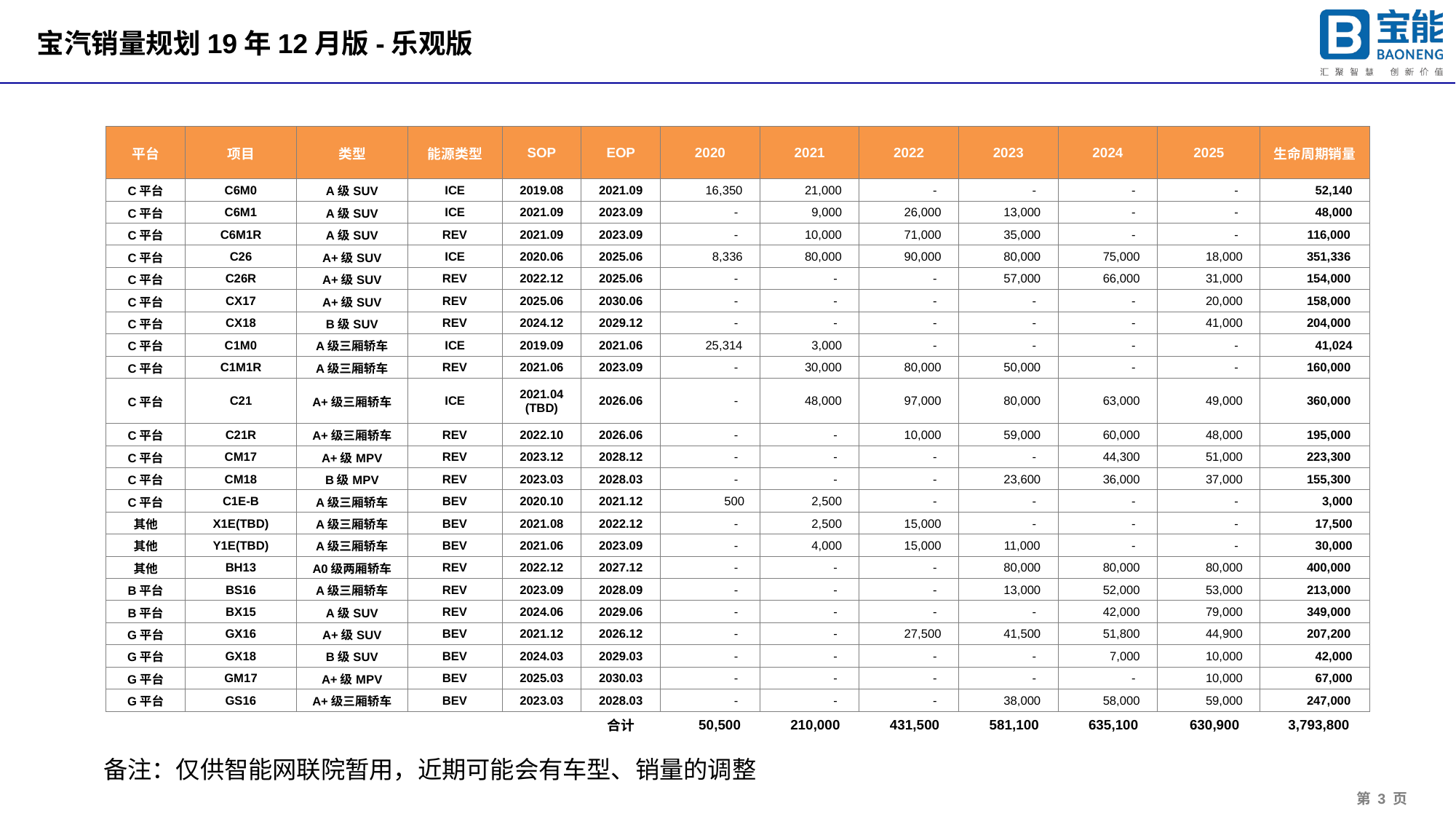

宝汽销量规划19年12月版-乐观版
| 平台 | 项目 | 类型 | 能源类型 | SOP | EOP | 2020 | 2021 | 2022 | 2023 | 2024 | 2025 | 生命周期销量 |
| --- | --- | --- | --- | --- | --- | --- | --- | --- | --- | --- | --- | --- |
| C平台 | C6M0 | A级SUV | ICE | 2019.08 | 2021.09 | 16,350 | 21,000 | - | - | - | - | 52,140 |
| C平台 | C6M1 | A级SUV | ICE | 2021.09 | 2023.09 | - | 9,000 | 26,000 | 13,000 | - | - | 48,000 |
| C平台 | C6M1R | A级SUV | REV | 2021.09 | 2023.09 | - | 10,000 | 71,000 | 35,000 | - | - | 116,000 |
| C平台 | C26 | A+级SUV | ICE | 2020.06 | 2025.06 | 8,336 | 80,000 | 90,000 | 80,000 | 75,000 | 18,000 | 351,336 |
| C平台 | C26R | A+级SUV | REV | 2022.12 | 2025.06 | - | - | - | 57,000 | 66,000 | 31,000 | 154,000 |
| C平台 | CX17 | A+级SUV | REV | 2025.06 | 2030.06 | - | - | - | - | - | 20,000 | 158,000 |
| C平台 | CX18 | B级SUV | REV | 2024.12 | 2029.12 | - | - | - | - | - | 41,000 | 204,000 |
| C平台 | C1M0 | A级三厢轿车 | ICE | 2019.09 | 2021.06 | 25,314 | 3,000 | - | - | - | - | 41,024 |
| C平台 | C1M1R | A级三厢轿车 | REV | 2021.06 | 2023.09 | - | 30,000 | 80,000 | 50,000 | - | - | 160,000 |
| C平台 | C21 | A+级三厢轿车 | ICE | 2021.04 (TBD) | 2026.06 | - | 48,000 | 97,000 | 80,000 | 63,000 | 49,000 | 360,000 |
| C平台 | C21R | A+级三厢轿车 | REV | 2022.10 | 2026.06 | - | - | 10,000 | 59,000 | 60,000 | 48,000 | 195,000 |
| C平台 | CM17 | A+级MPV | REV | 2023.12 | 2028.12 | - | - | - | - | 44,300 | 51,000 | 223,300 |
| C平台 | CM18 | B级MPV | REV | 2023.03 | 2028.03 | - | - | - | 23,600 | 36,000 | 37,000 | 155,300 |
| C平台 | C1E-B | A级三厢轿车 | BEV | 2020.10 | 2021.12 | 500 | 2,500 | - | - | - | - | 3,000 |
| 其他 | X1E(TBD) | A级三厢轿车 | BEV | 2021.08 | 2022.12 | - | 2,500 | 15,000 | - | - | - | 17,500 |
| 其他 | Y1E(TBD) | A级三厢轿车 | BEV | 2021.06 | 2023.09 | - | 4,000 | 15,000 | 11,000 | - | - | 30,000 |
| 其他 | BH13 | A0级两厢轿车 | REV | 2022.12 | 2027.12 | - | - | - | 80,000 | 80,000 | 80,000 | 400,000 |
| B平台 | BS16 | A级三厢轿车 | REV | 2023.09 | 2028.09 | - | - | - | 13,000 | 52,000 | 53,000 | 213,000 |
| B平台 | BX15 | A级SUV | REV | 2024.06 | 2029.06 | - | - | - | - | 42,000 | 79,000 | 349,000 |
| G平台 | GX16 | A+级SUV | BEV | 2021.12 | 2026.12 | - | - | 27,500 | 41,500 | 51,800 | 44,900 | 207,200 |
| G平台 | GX18 | B级SUV | BEV | 2024.03 | 2029.03 | - | - | - | - | 7,000 | 10,000 | 42,000 |
| G平台 | GM17 | A+级MPV | BEV | 2025.03 | 2030.03 | - | - | - | - | - | 10,000 | 67,000 |
| G平台 | GS16 | A+级三厢轿车 | BEV | 2023.03 | 2028.03 | - | - | - | 38,000 | 58,000 | 59,000 | 247,000 |
|  |  |  |  |  | 合计 | 50,500 | 210,000 | 431,500 | 581,100 | 635,100 | 630,900 | 3,793,800 |
备注：仅供智能网联院暂用，近期可能会有车型、销量的调整